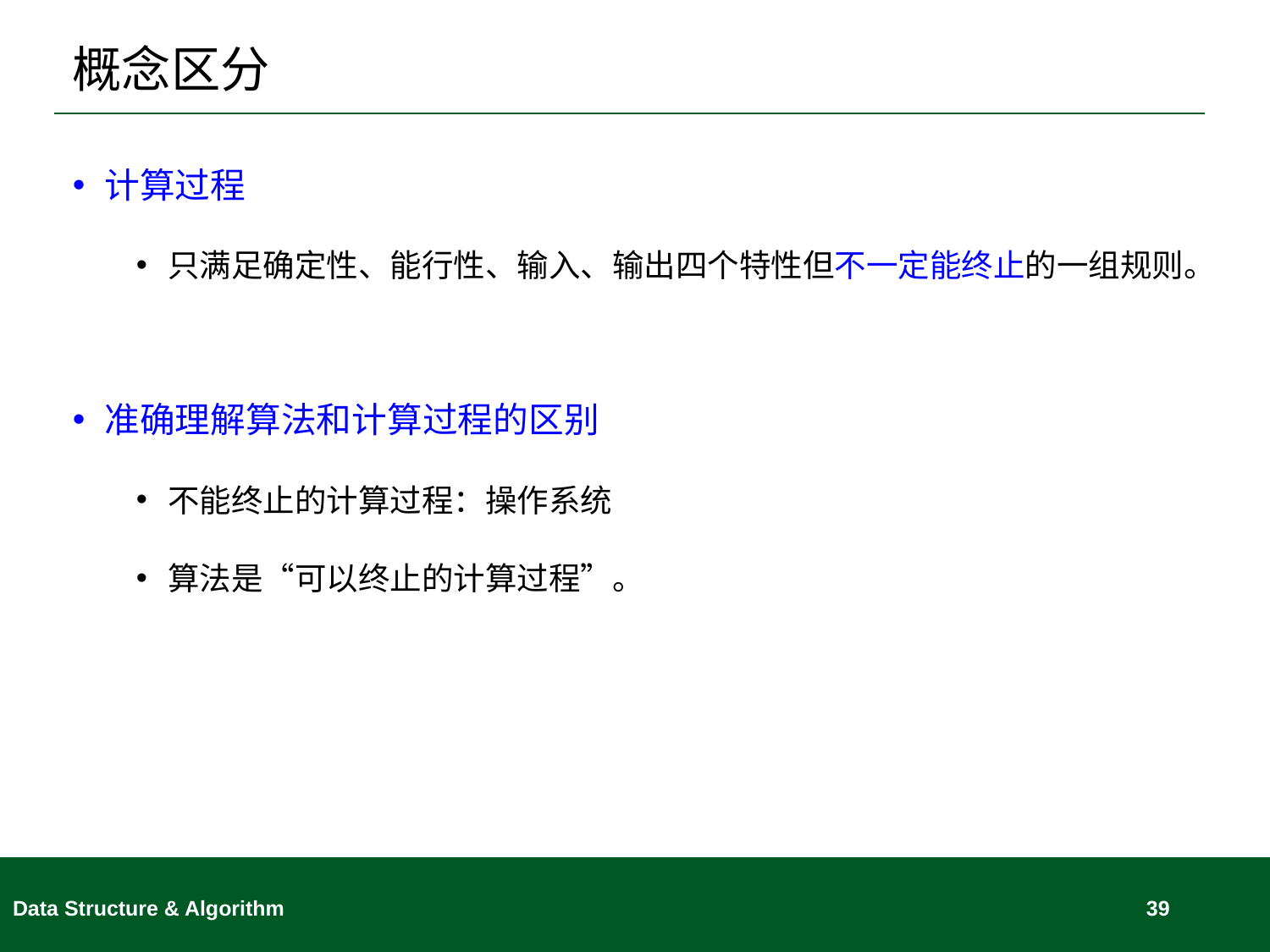

# 概念区分
计算过程
只满足确定性、能行性、输入、输出四个特性但不一定能终止的一组规则。

准确理解算法和计算过程的区别
不能终止的计算过程：操作系统
算法是“可以终止的计算过程”。

Data Structure & Algorithm
39